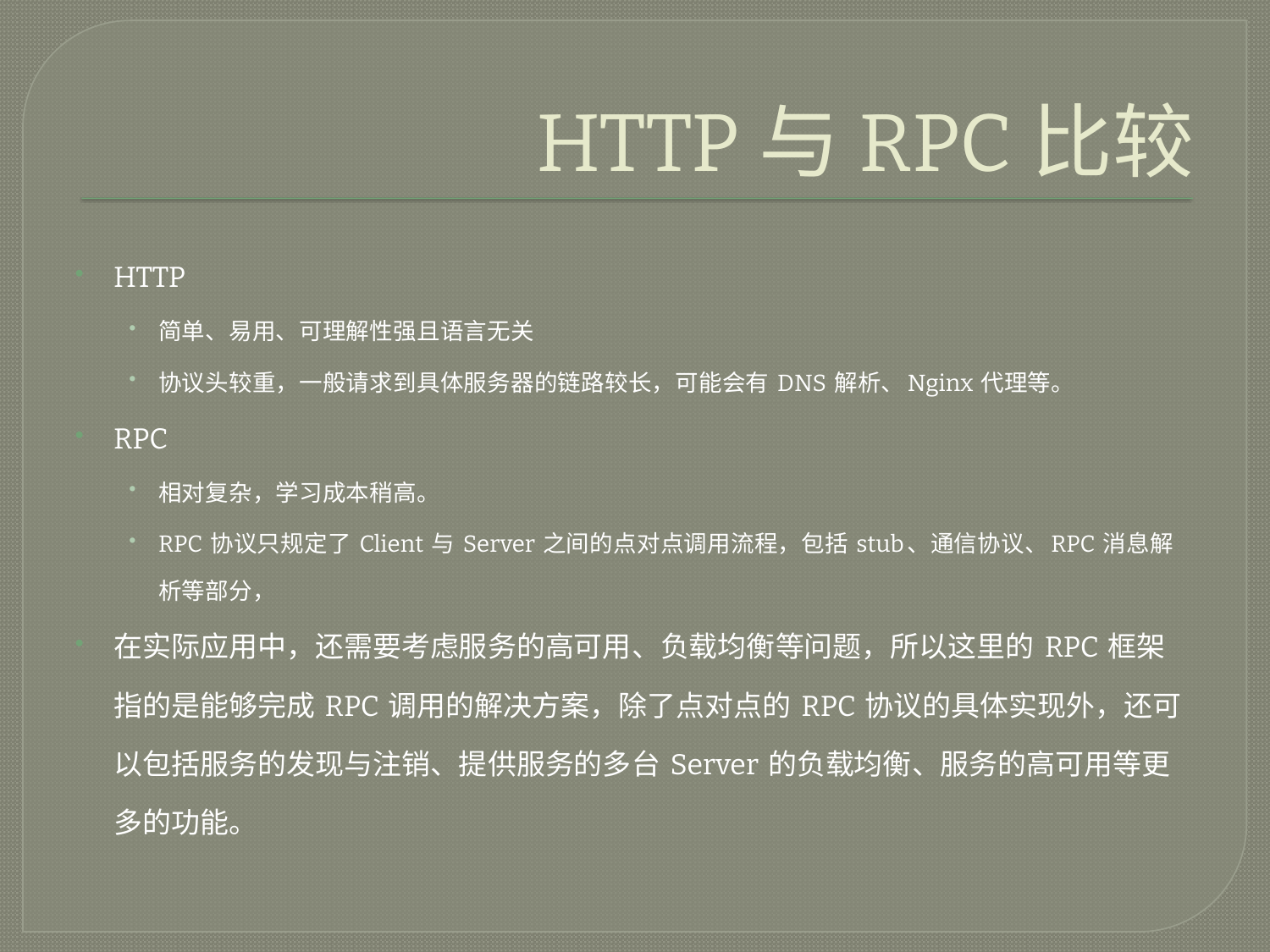

# HTTP与RPC比较
HTTP
简单、易用、可理解性强且语言无关
协议头较重，一般请求到具体服务器的链路较长，可能会有 DNS 解析、Nginx 代理等。
RPC
相对复杂，学习成本稍高。
RPC 协议只规定了 Client 与 Server 之间的点对点调用流程，包括 stub、通信协议、RPC 消息解析等部分，
在实际应用中，还需要考虑服务的高可用、负载均衡等问题，所以这里的 RPC 框架指的是能够完成 RPC 调用的解决方案，除了点对点的 RPC 协议的具体实现外，还可以包括服务的发现与注销、提供服务的多台 Server 的负载均衡、服务的高可用等更多的功能。